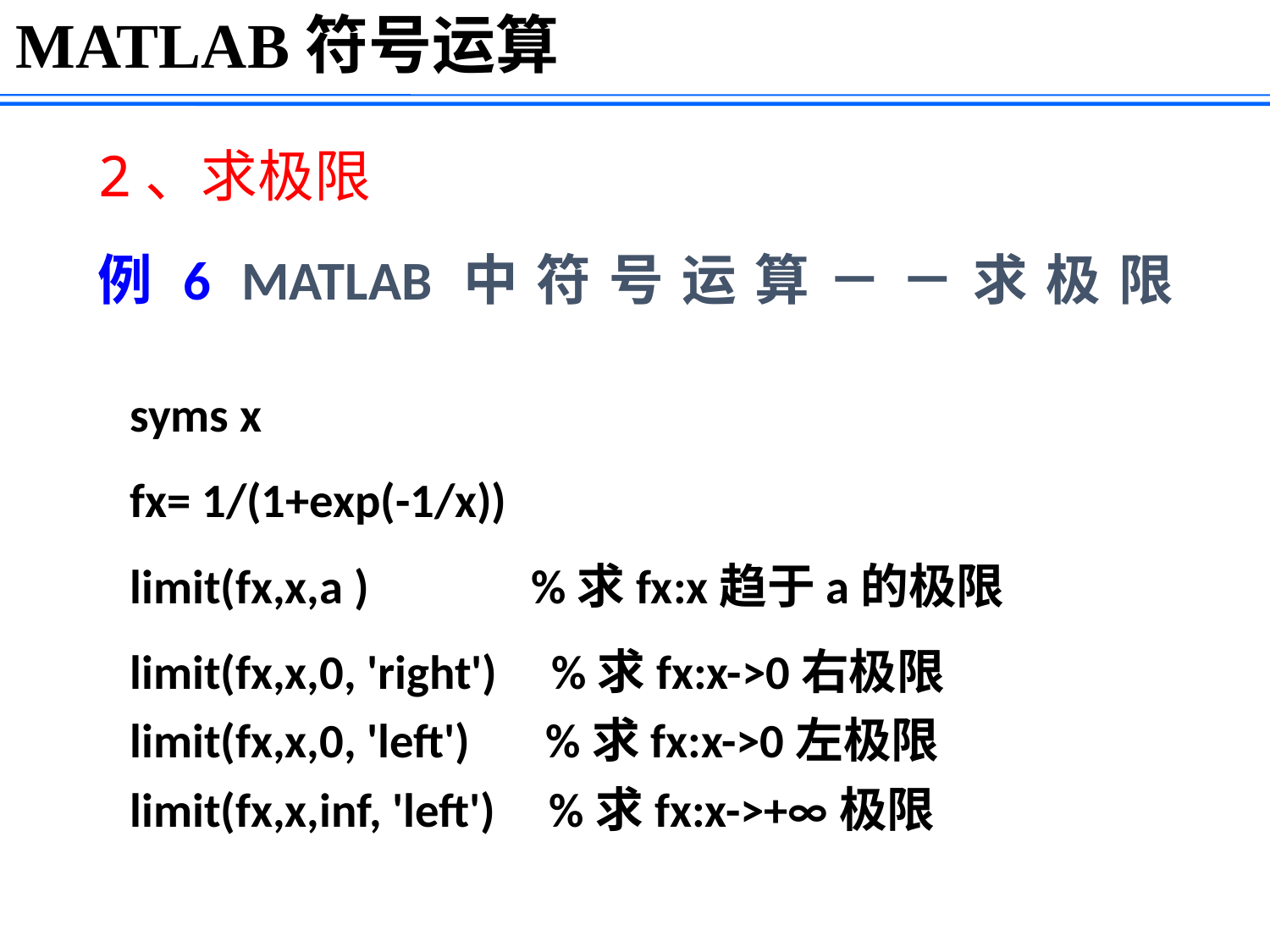

MATLAB符号运算

# 2、求极限
例6 MATLAB中符号运算－－求极限
   syms x
   fx= 1/(1+exp(-1/x))
   limit(fx,x,a )               %求fx:x趋于a的极限
   limit(fx,x,0, 'right')     %求fx:x->0右极限
   limit(fx,x,0, 'left')       %求fx:x->0左极限
   limit(fx,x,inf, 'left')     %求fx:x->+∞极限